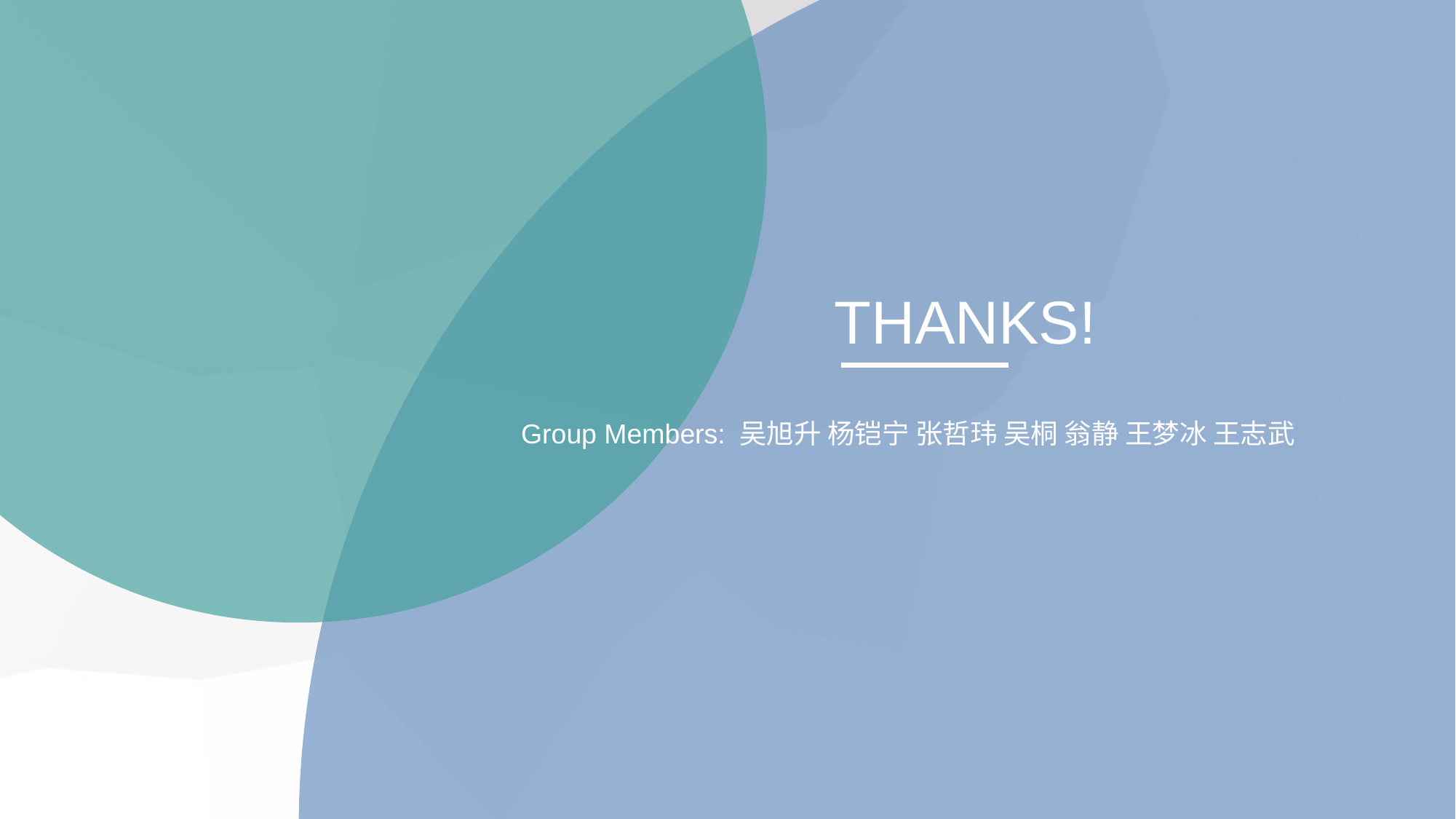

THANKS!
Group Members: 吴旭升 杨铠宁 张哲玮 吴桐 翁静 王梦冰 王志武